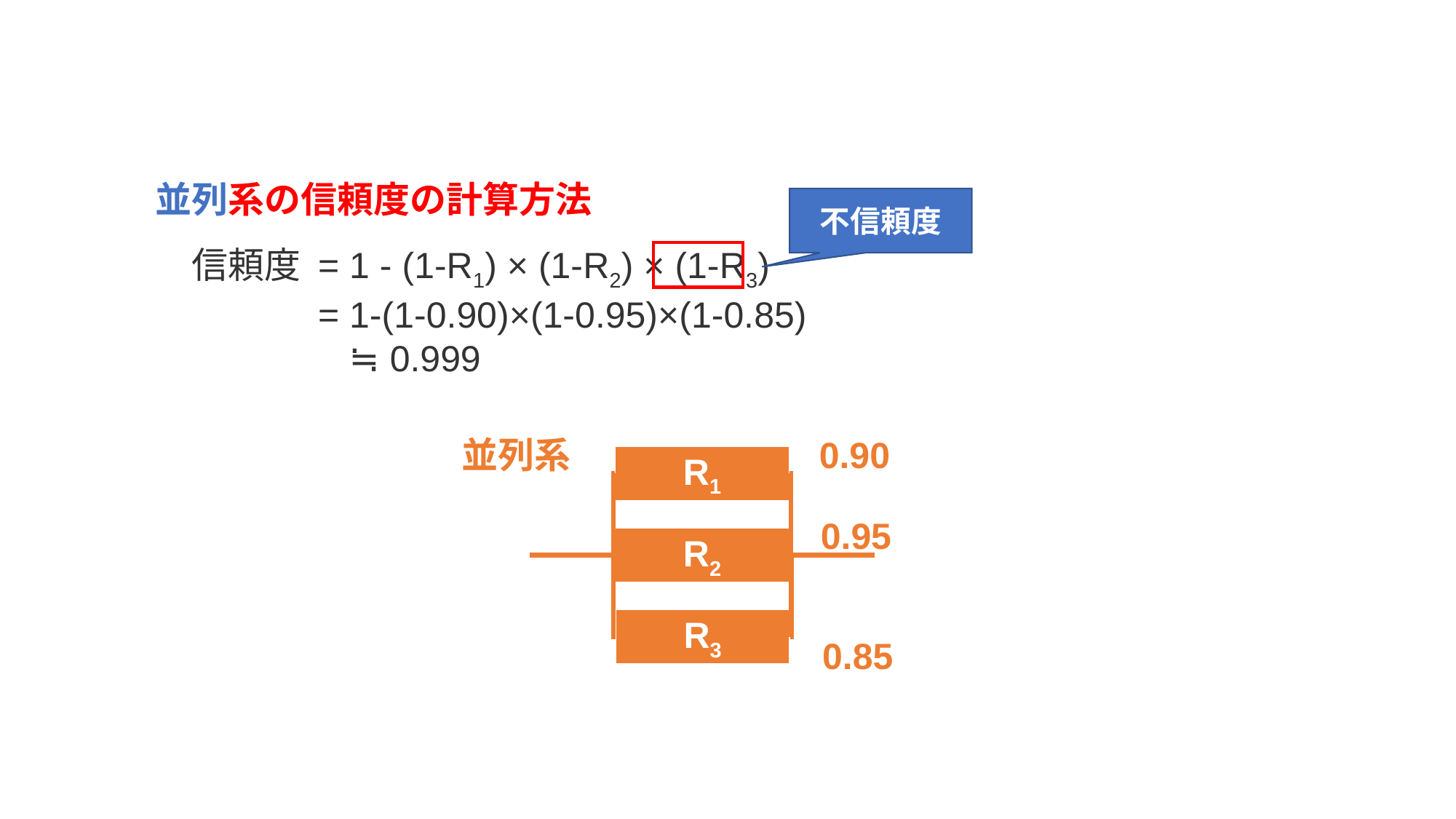

並列系の信頼度の計算方法

　信頼度 = 1 - (1-R1) × (1-R2) × (1-R3)
　　　　 = 1-(1-0.90)×(1-0.95)×(1-0.85)
                   ≒ 0.999
不信頼度

0.90
並列系
R1
0.95
R2
R3
0.85